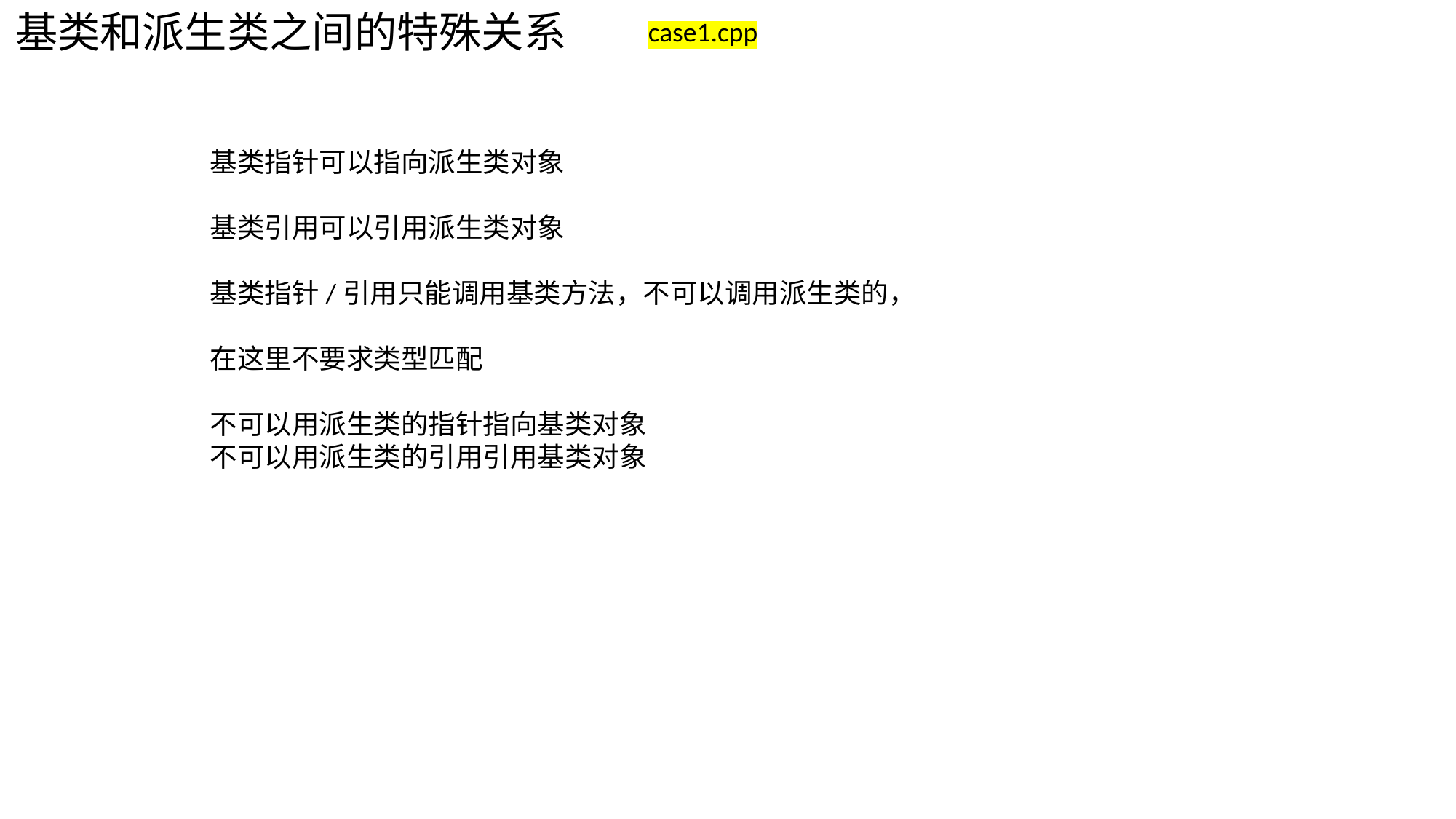

基类和派生类之间的特殊关系
case1.cpp
基类指针可以指向派生类对象

基类引用可以引用派生类对象

基类指针/引用只能调用基类方法，不可以调用派生类的，

在这里不要求类型匹配

不可以用派生类的指针指向基类对象
不可以用派生类的引用引用基类对象